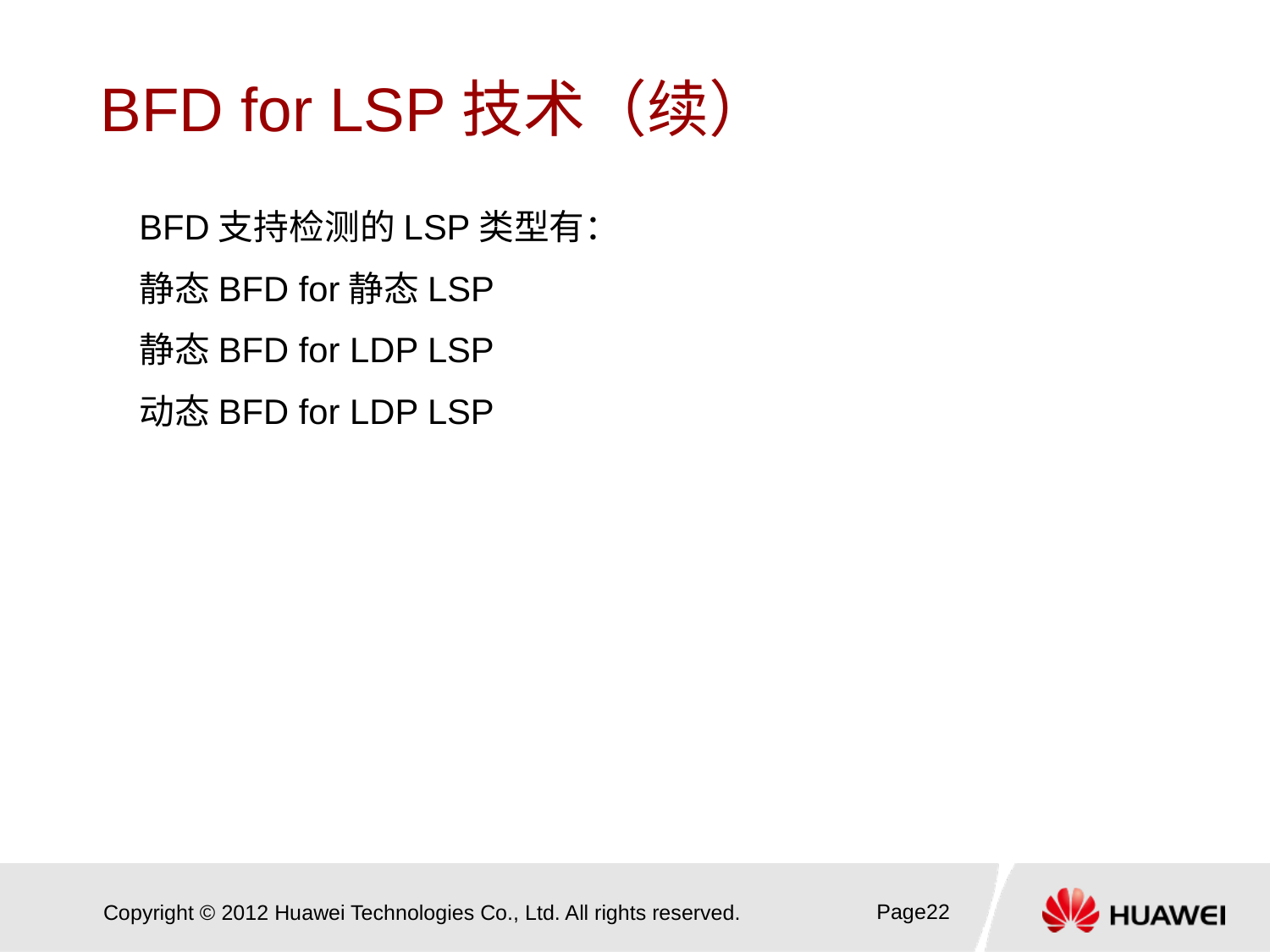

# BFD for LSP技术（续）
BFD支持检测的LSP类型有：
静态BFD for静态LSP
静态BFD for LDP LSP
动态BFD for LDP LSP
Page22